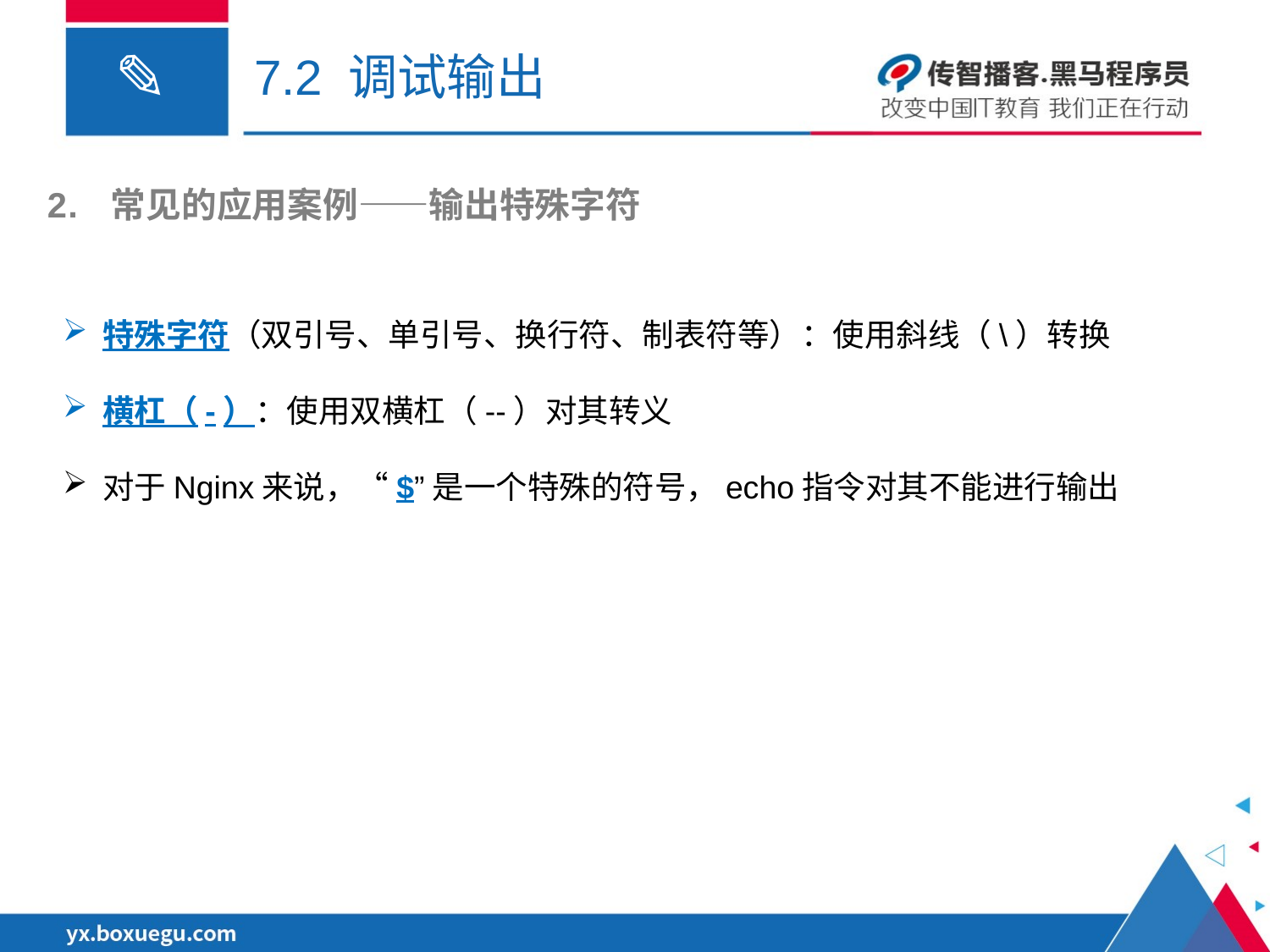

# 7.2 调试输出
常见的应用案例——输出特殊字符
特殊字符（双引号、单引号、换行符、制表符等）：使用斜线（\）转换
横杠（-）：使用双横杠（--）对其转义
对于Nginx来说，“$”是一个特殊的符号，echo指令对其不能进行输出